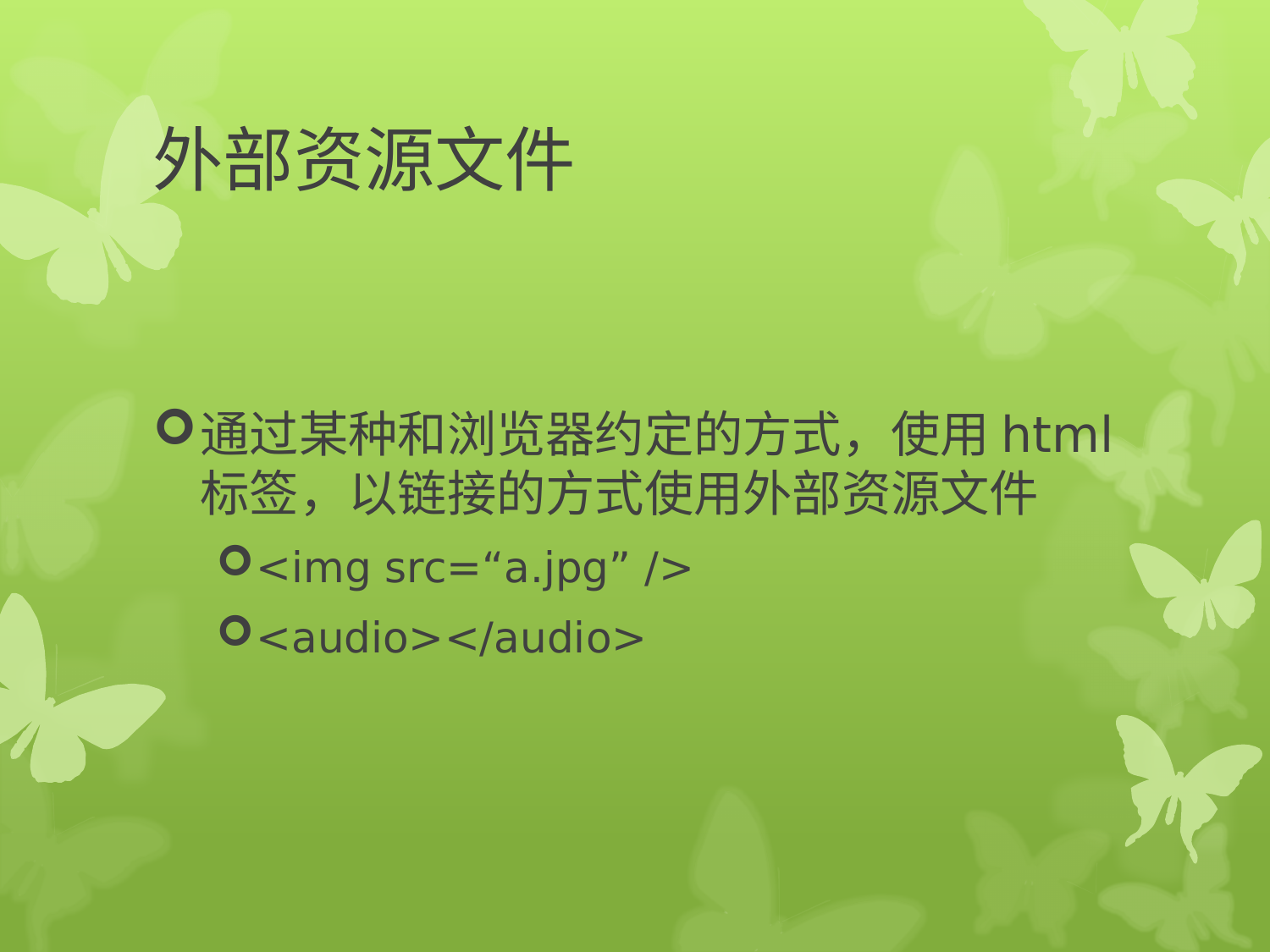

# 外部资源文件
通过某种和浏览器约定的方式，使用html标签，以链接的方式使用外部资源文件
<img src=“a.jpg” />
<audio></audio>